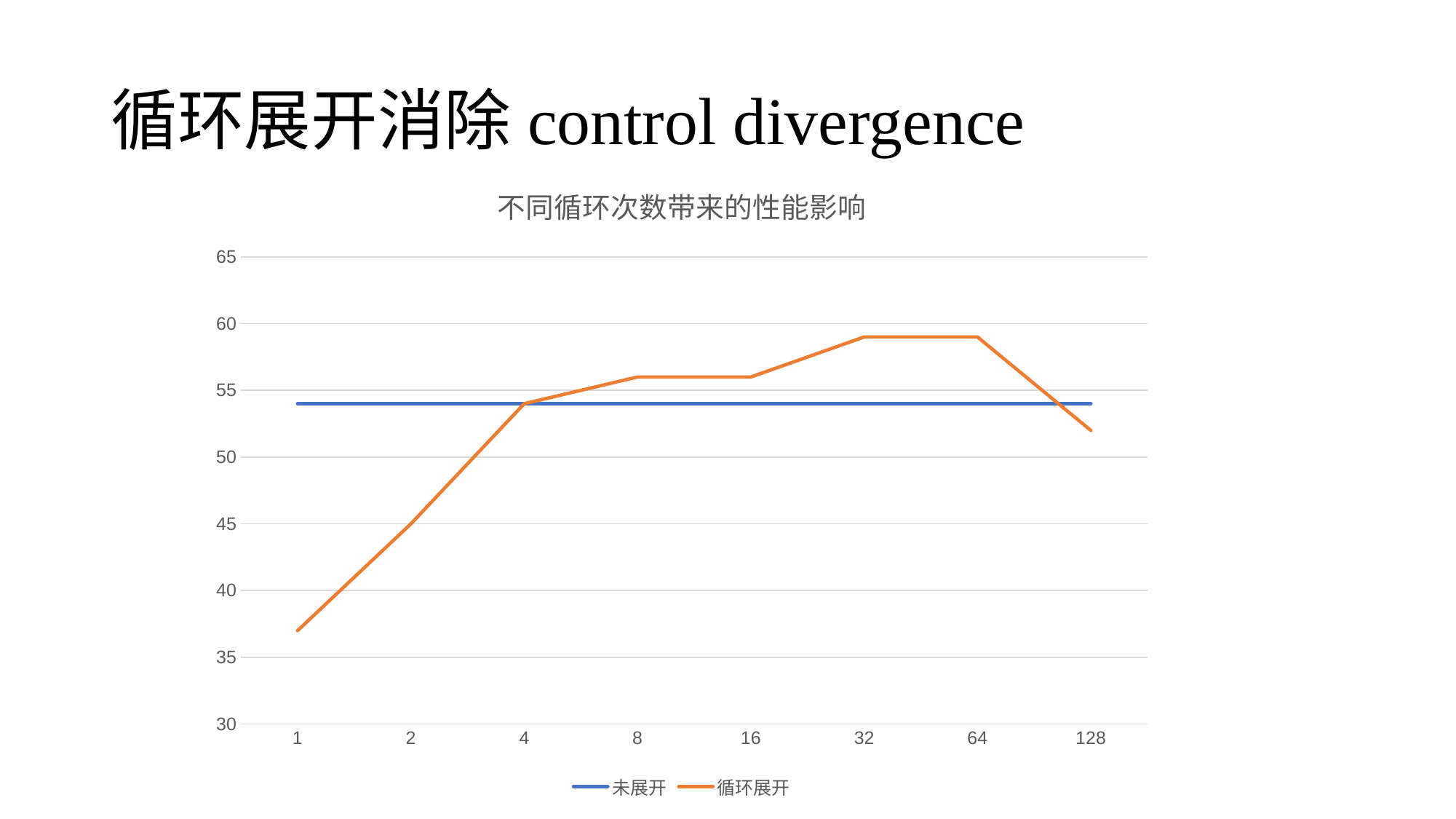

# 循环展开消除control divergence

### Chart: 不同循环次数带来的性能影响

| Category | 未展开 | 循环展开 |
|---|---|---|
| 1 | 54.0 | 37.0 |
| 2 | 54.0 | 45.0 |
| 4 | 54.0 | 54.0 |
| 8 | 54.0 | 56.0 |
| 16 | 54.0 | 56.0 |
| 32 | 54.0 | 59.0 |
| 64 | 54.0 | 59.0 |
| 128 | 54.0 | 52.0 |